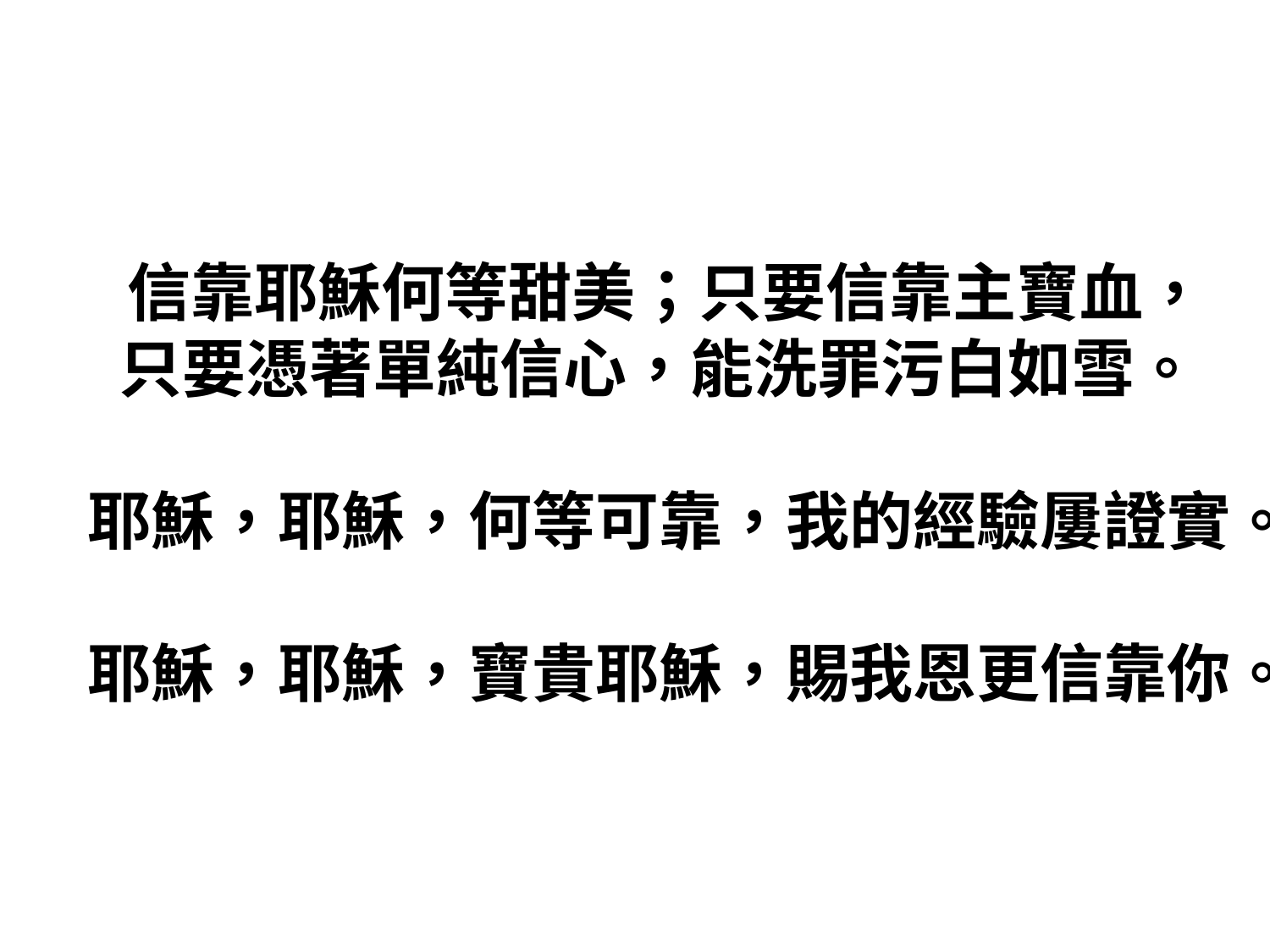

#
    信靠耶穌何等甜美；只要信靠主寶血，
只要憑著單純信心，能洗罪污白如雪。
耶穌，耶穌，何等可靠，我的經驗屢證實。
耶穌，耶穌，寶貴耶穌，賜我恩更信靠你。